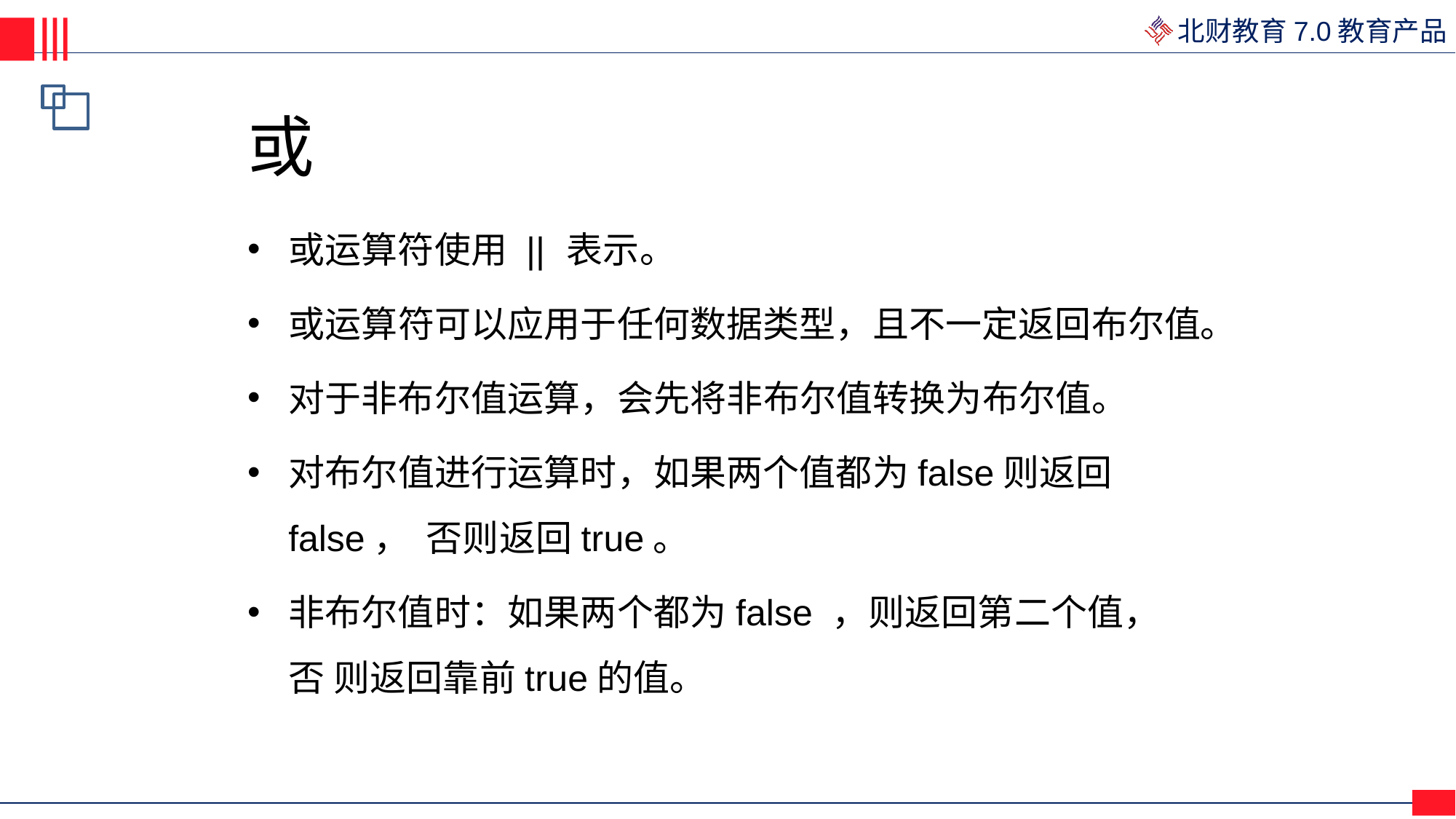

# 或
或运算符使用 || 表示。
或运算符可以应用于任何数据类型，且不一定返回布尔值。
对于非布尔值运算，会先将非布尔值转换为布尔值。
对布尔值进行运算时，如果两个值都为false则返回false，  否则返回true。
非布尔值时：如果两个都为false ，则返回第二个值，否 则返回靠前true的值。